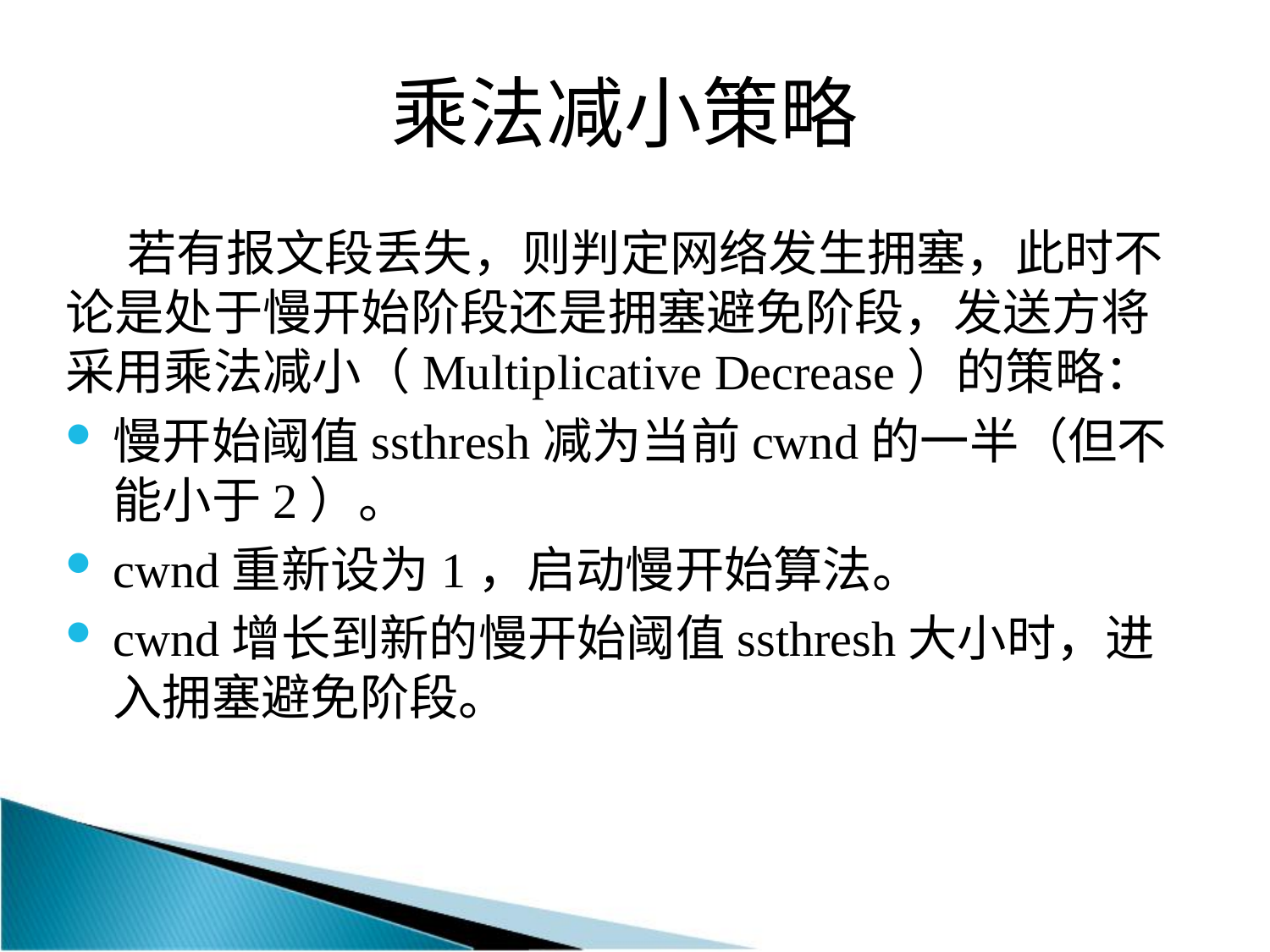

# 乘法减小策略
若有报文段丢失，则判定网络发生拥塞，此时不论是处于慢开始阶段还是拥塞避免阶段，发送方将采用乘法减小（Multiplicative Decrease）的策略：
慢开始阈值ssthresh减为当前cwnd的一半（但不能小于2）。
cwnd重新设为1，启动慢开始算法。
cwnd增长到新的慢开始阈值ssthresh大小时，进入拥塞避免阶段。